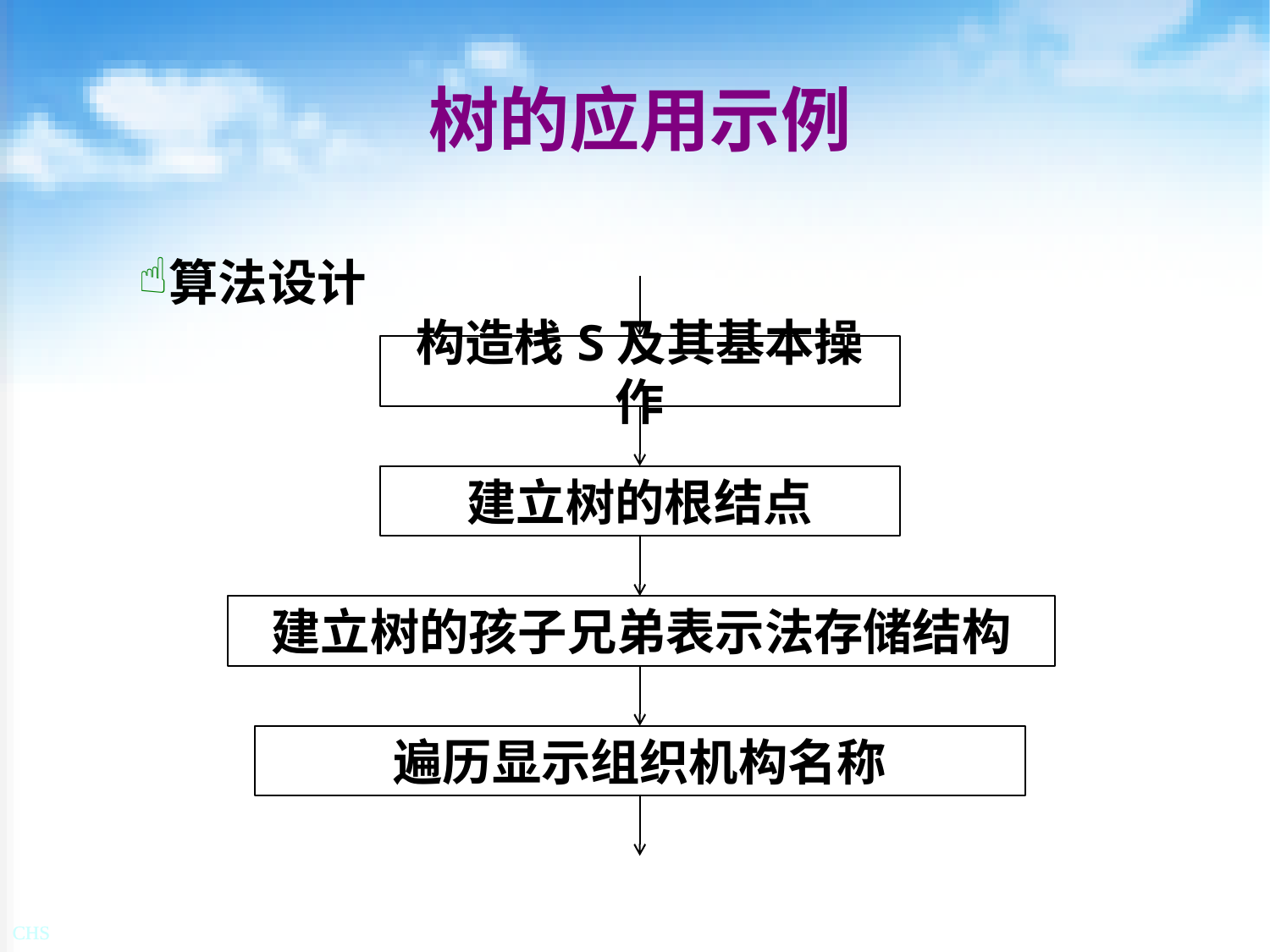

# 树的应用示例
算法设计
构造栈S及其基本操作
建立树的根结点
建立树的孩子兄弟表示法存储结构
遍历显示组织机构名称
158